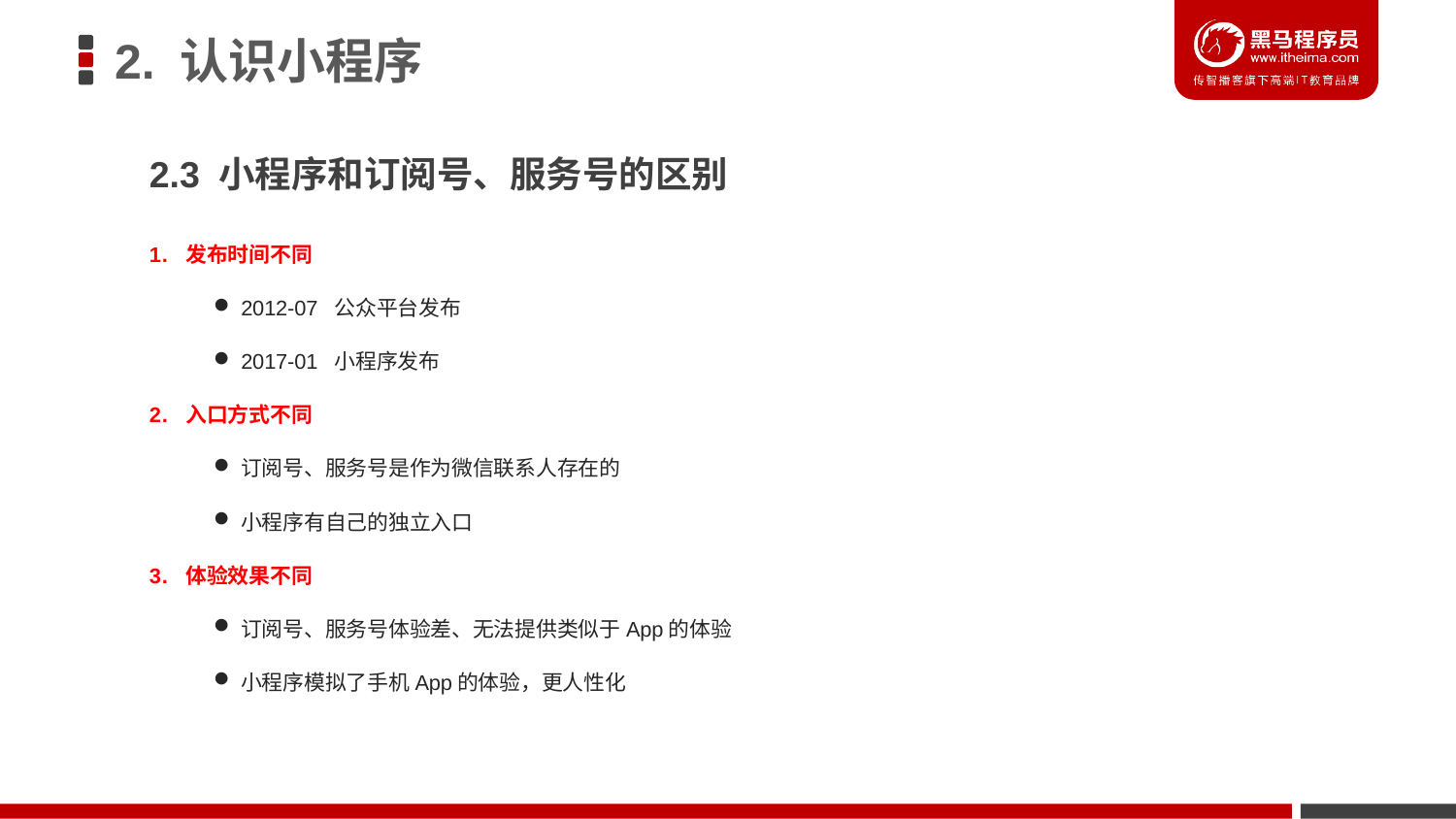

# 2. 认识小程序
2.3 小程序和订阅号、服务号的区别
发布时间不同
2012-07  公众平台发布
2017-01  小程序发布
入口方式不同
订阅号、服务号是作为微信联系人存在的
小程序有自己的独立入口
体验效果不同
订阅号、服务号体验差、无法提供类似于App的体验
小程序模拟了手机App的体验，更人性化